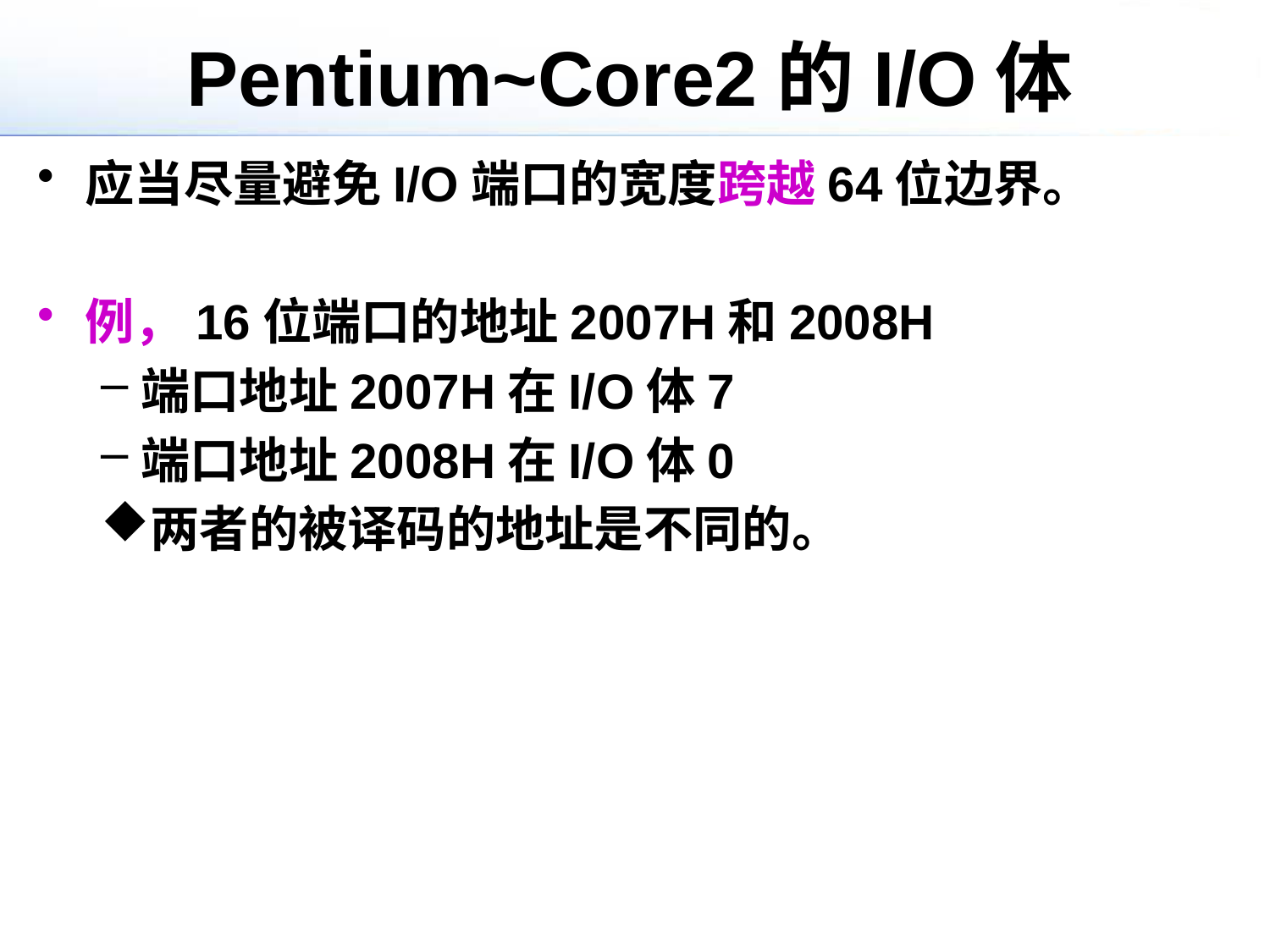

# Pentium~Core2的I/O体
应当尽量避免I/O端口的宽度跨越64位边界。

例，16位端口的地址2007H和2008H
端口地址2007H在I/O体7
端口地址2008H在I/O体0
两者的被译码的地址是不同的。